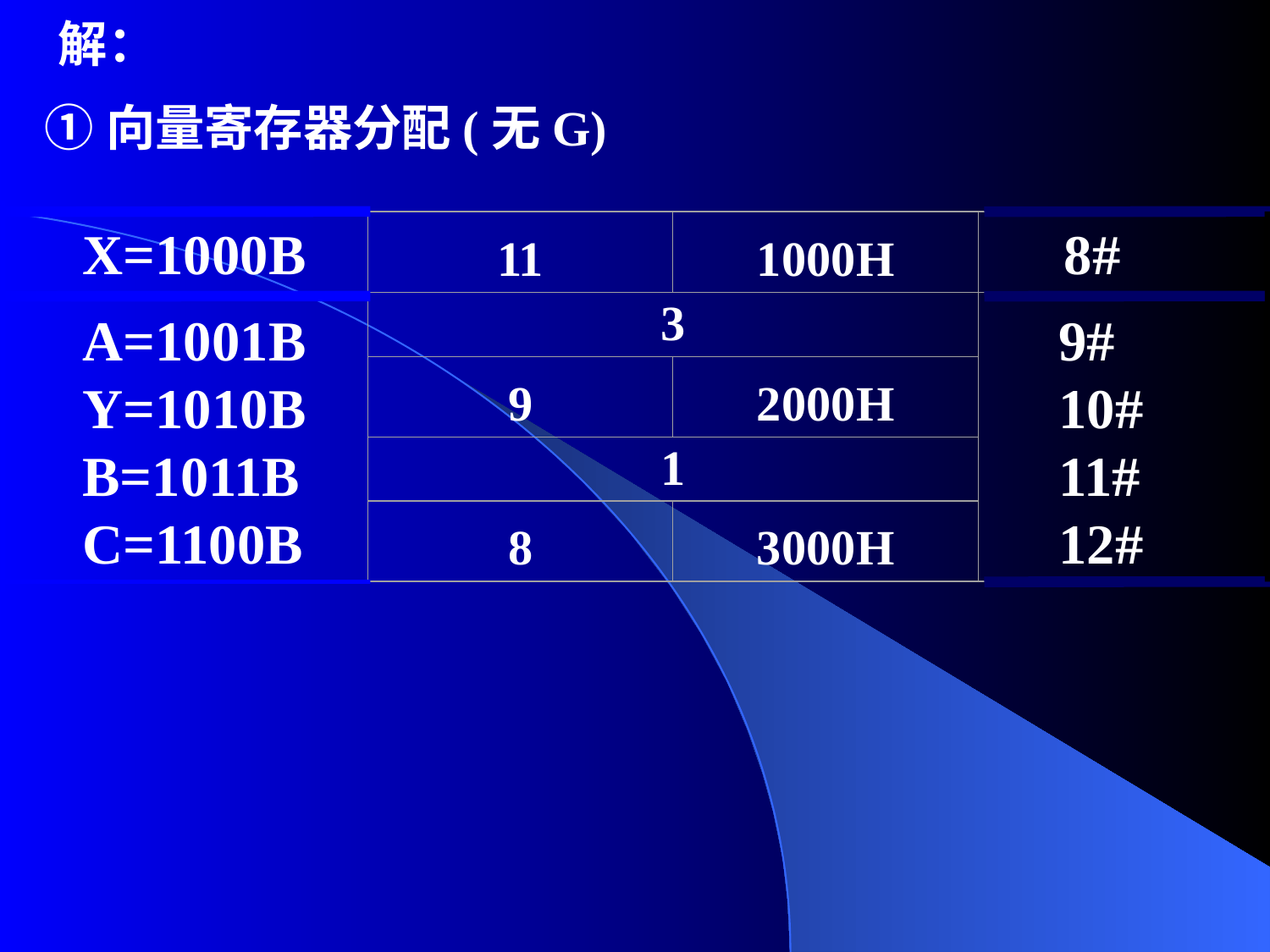

解：
   ①向量寄存器分配(无G)

   X=1000B

11

1000H

   8#

A=1001B
Y=1010B
B=1011B
C=1100B

3

9#
10#
11#
12#

9

2000H

1

8

3000H

16